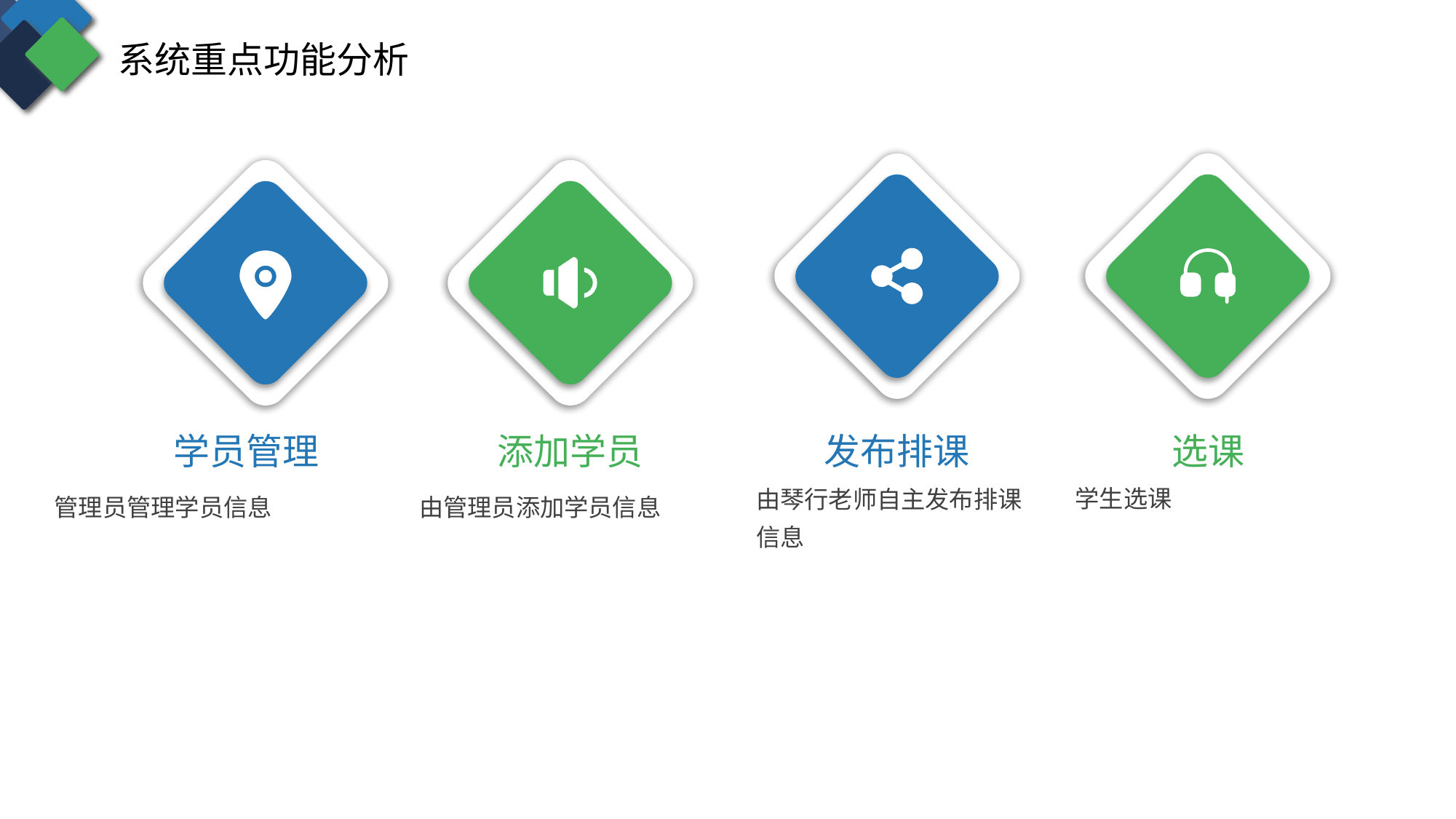

系统重点功能分析

添加学员
选课
学员管理
发布排课
学生选课
由琴行老师自主发布排课信息
由管理员添加学员信息
管理员管理学员信息